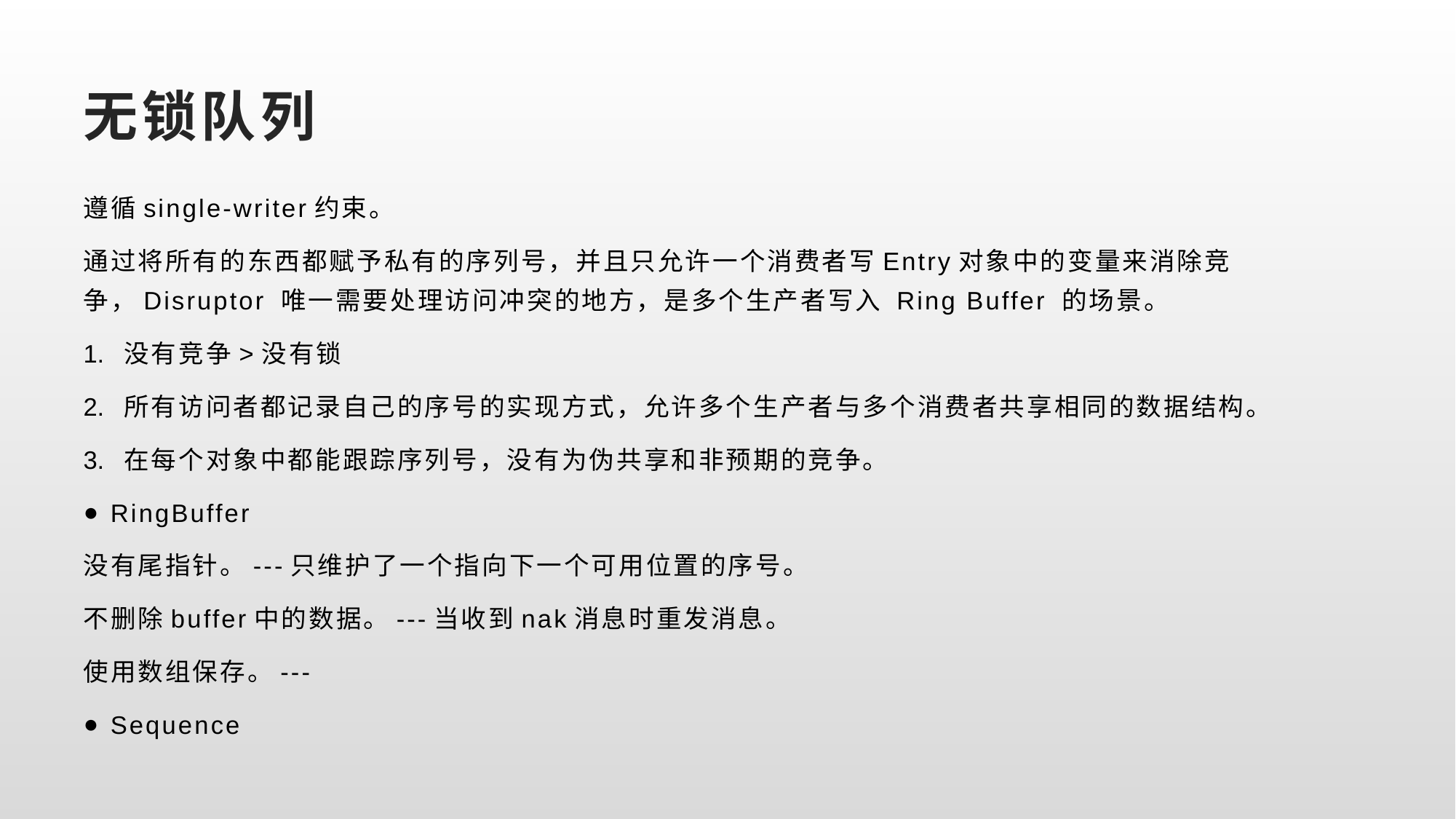

# 无锁队列
遵循single-writer约束。
通过将所有的东西都赋予私有的序列号，并且只允许一个消费者写Entry对象中的变量来消除竞争，Disruptor 唯一需要处理访问冲突的地方，是多个生产者写入 Ring Buffer 的场景。
没有竞争>没有锁
所有访问者都记录自己的序号的实现方式，允许多个生产者与多个消费者共享相同的数据结构。
在每个对象中都能跟踪序列号，没有为伪共享和非预期的竞争。
RingBuffer
没有尾指针。---只维护了一个指向下一个可用位置的序号。
不删除buffer中的数据。---当收到nak消息时重发消息。
使用数组保存。---
Sequence